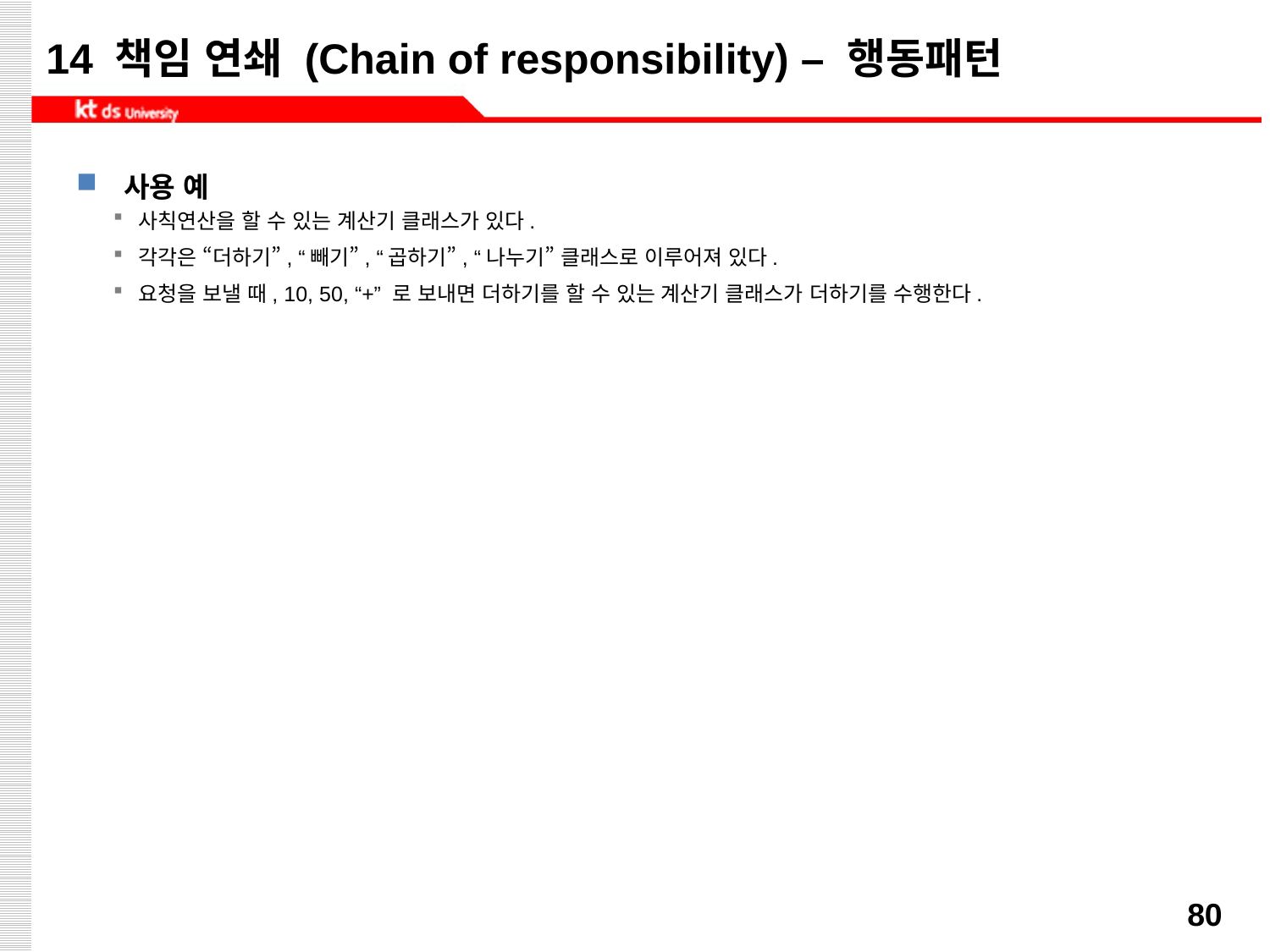

# 14 책임 연쇄 (Chain of responsibility) – 행동패턴
사용 예
사칙연산을 할 수 있는 계산기 클래스가 있다.
각각은 “더하기”, “빼기”, “곱하기”, “나누기” 클래스로 이루어져 있다.
요청을 보낼 때, 10, 50, “+” 로 보내면 더하기를 할 수 있는 계산기 클래스가 더하기를 수행한다.